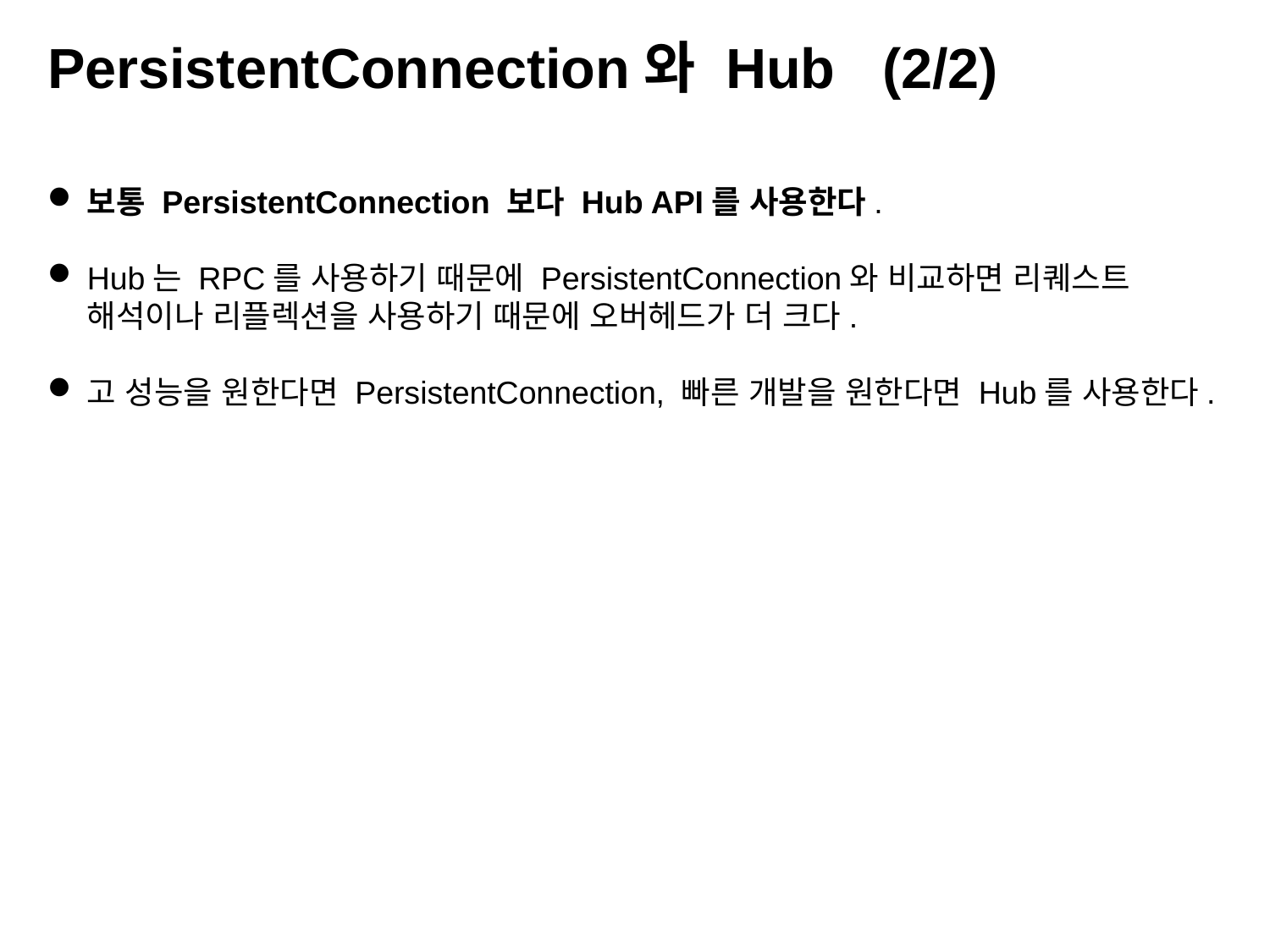

PersistentConnection와 Hub   (2/2)
보통 PersistentConnection 보다 Hub API를 사용한다.
Hub는 RPC를 사용하기 때문에 PersistentConnection와 비교하면 리퀘스트 해석이나 리플렉션을 사용하기 때문에 오버헤드가 더 크다.
고 성능을 원한다면 PersistentConnection, 빠른 개발을 원한다면 Hub를 사용한다.